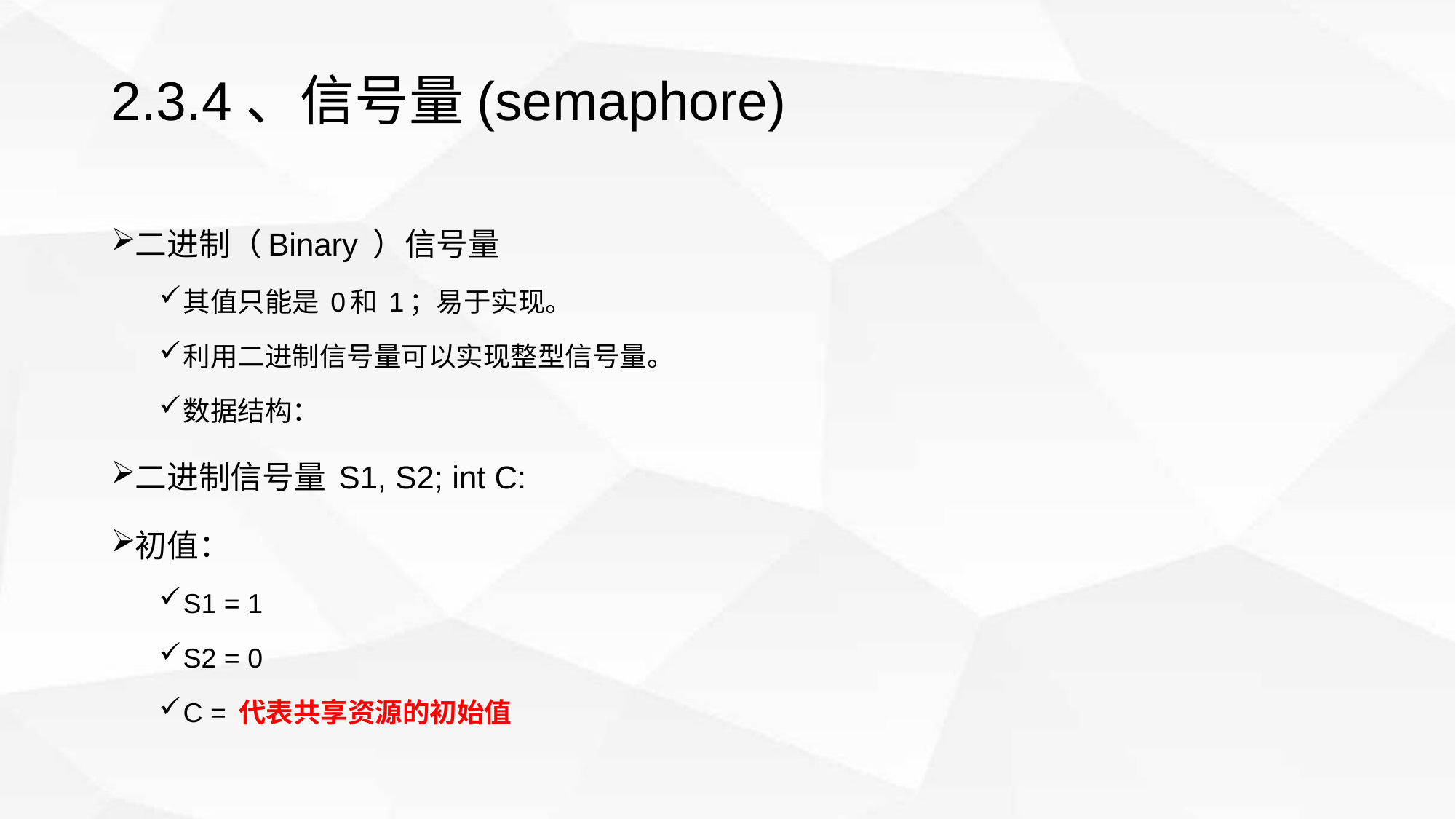

# 2.3.4、信号量(semaphore)
二进制（Binary ）信号量
其值只能是 0和 1；易于实现。
利用二进制信号量可以实现整型信号量。
数据结构：
二进制信号量 S1, S2; int C:
初值：
S1 = 1
S2 = 0
C = 代表共享资源的初始值